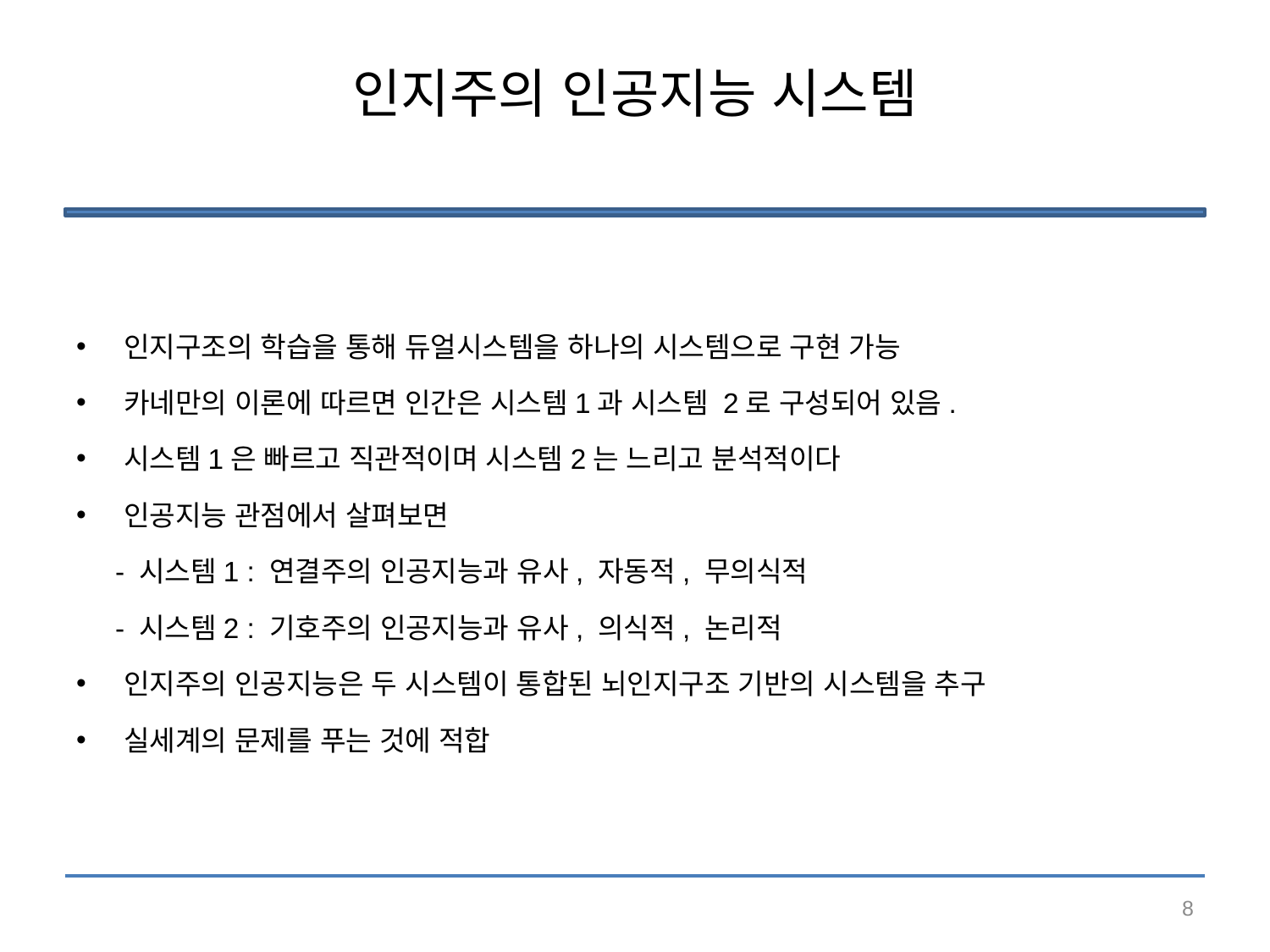

# 인지주의 인공지능 시스템

인지구조의 학습을 통해 듀얼시스템을 하나의 시스템으로 구현 가능
카네만의 이론에 따르면 인간은 시스템1과 시스템 2로 구성되어 있음.
시스템1은 빠르고 직관적이며 시스템2는 느리고 분석적이다
인공지능 관점에서 살펴보면
     - 시스템1 : 연결주의 인공지능과 유사, 자동적, 무의식적
     - 시스템2 : 기호주의 인공지능과 유사, 의식적, 논리적
인지주의 인공지능은 두 시스템이 통합된 뇌인지구조 기반의 시스템을 추구
실세계의 문제를 푸는 것에 적합

8